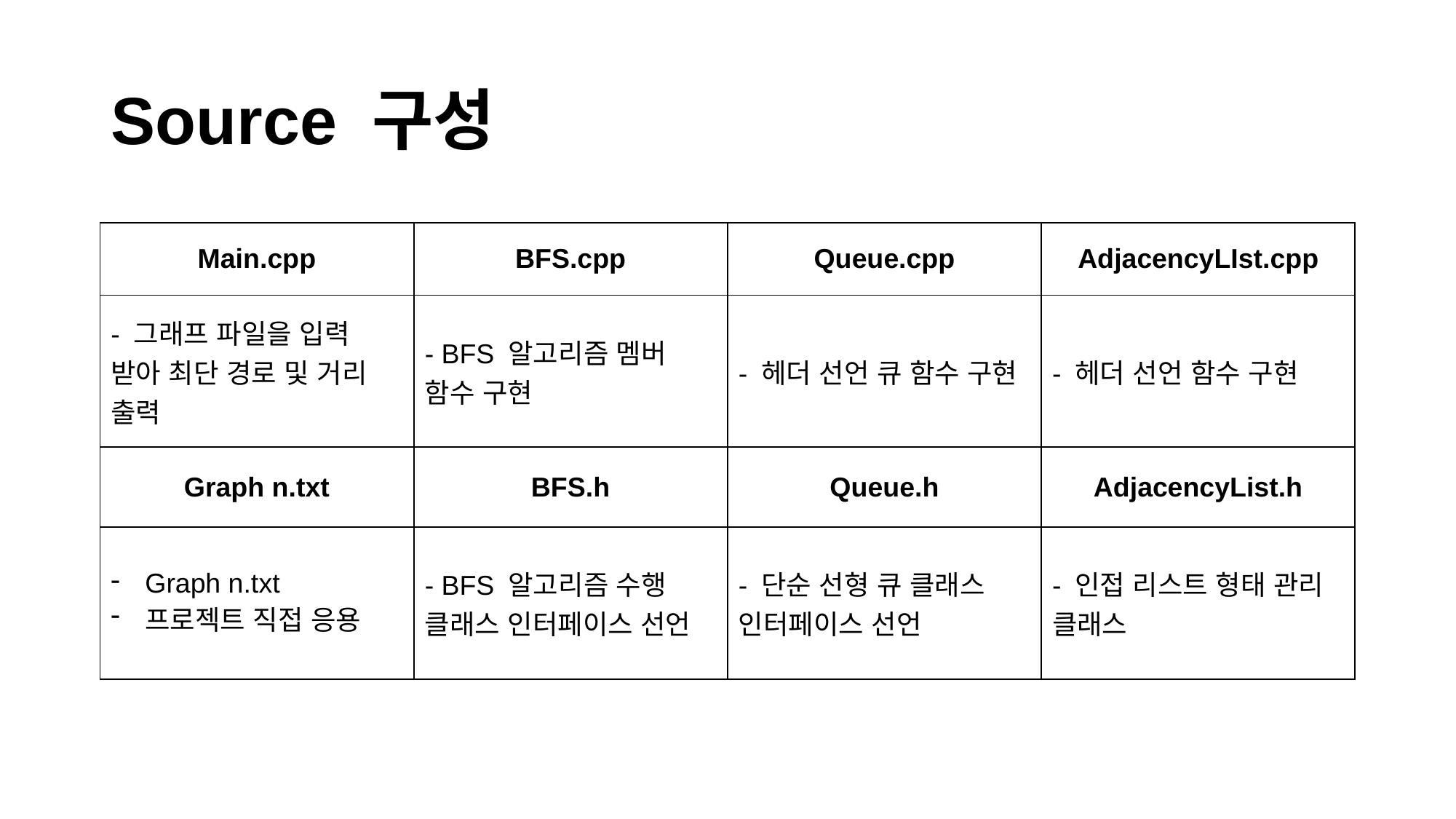

# Source 구성
| Main.cpp | BFS.cpp | Queue.cpp | AdjacencyLIst.cpp |
| --- | --- | --- | --- |
| - 그래프 파일을 입력 받아 최단 경로 및 거리 출력 | - BFS 알고리즘 멤버 함수 구현 | - 헤더 선언 큐 함수 구현 | - 헤더 선언 함수 구현 |
| Graph n.txt | BFS.h | Queue.h | AdjacencyList.h |
| Graph n.txt 프로젝트 직접 응용 | - BFS 알고리즘 수행 클래스 인터페이스 선언 | - 단순 선형 큐 클래스 인터페이스 선언 | - 인접 리스트 형태 관리 클래스 |